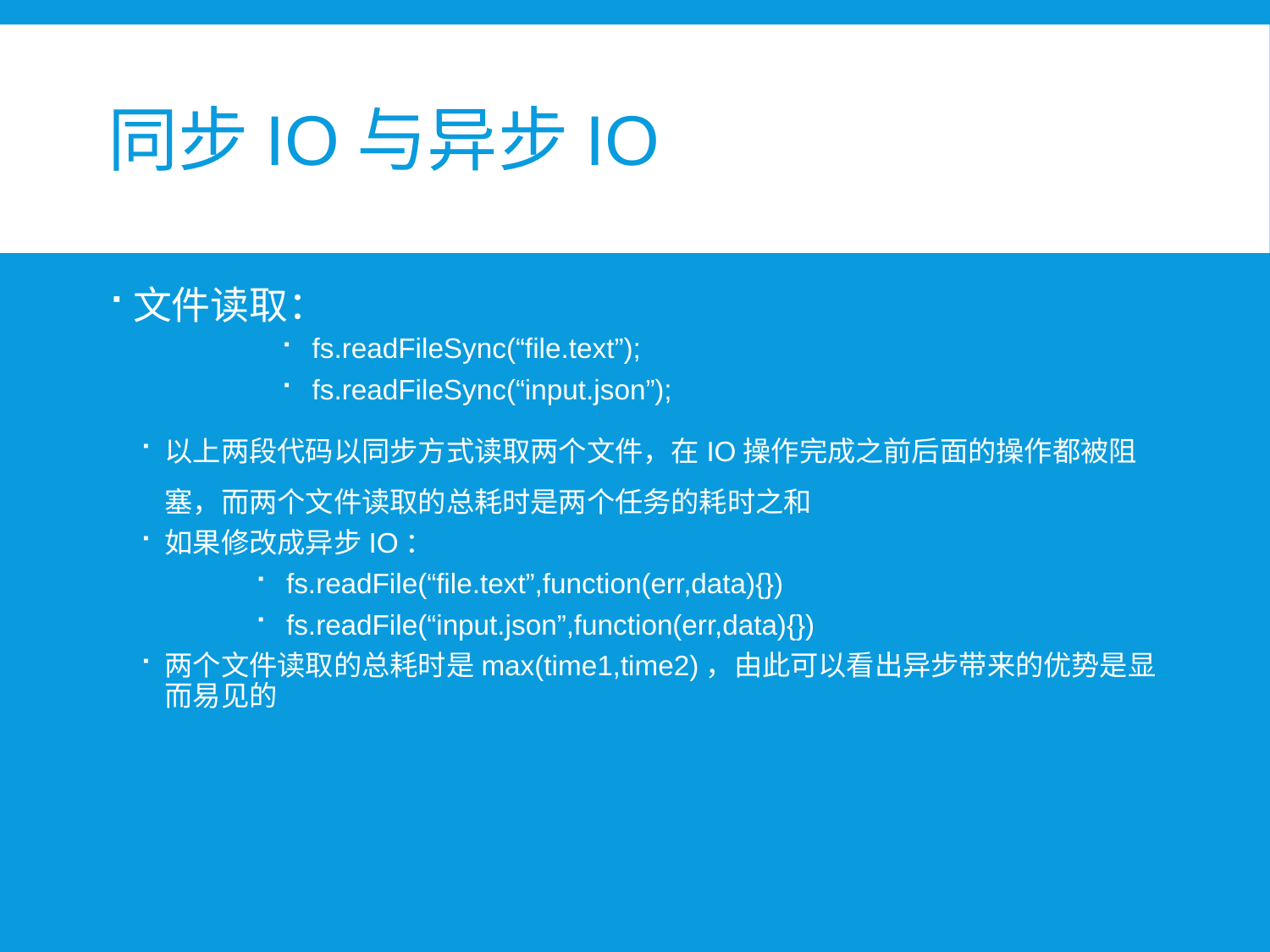

# 同步IO与异步IO
文件读取：
fs.readFileSync(“file.text”);
fs.readFileSync(“input.json”);
以上两段代码以同步方式读取两个文件，在IO操作完成之前后面的操作都被阻塞，而两个文件读取的总耗时是两个任务的耗时之和
如果修改成异步IO：
fs.readFile(“file.text”,function(err,data){})
fs.readFile(“input.json”,function(err,data){})
两个文件读取的总耗时是max(time1,time2)，由此可以看出异步带来的优势是显而易见的